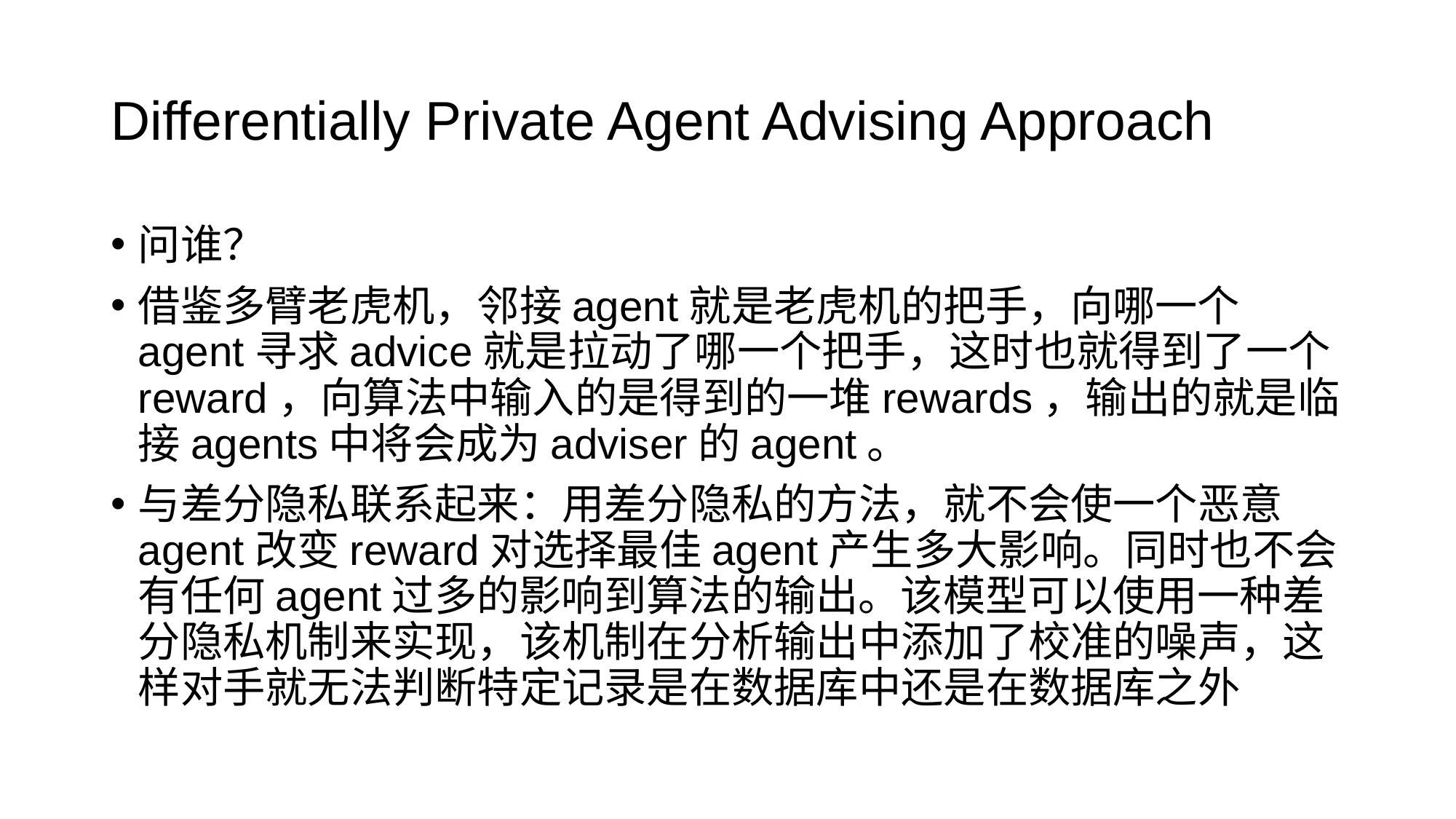

# Differentially Private Agent Advising Approach
问谁？
借鉴多臂老虎机，邻接agent就是老虎机的把手，向哪一个agent寻求advice就是拉动了哪一个把手，这时也就得到了一个reward，向算法中输入的是得到的一堆rewards，输出的就是临接agents中将会成为adviser的agent。
与差分隐私联系起来：用差分隐私的方法，就不会使一个恶意agent改变reward对选择最佳agent产生多大影响。同时也不会有任何agent过多的影响到算法的输出。该模型可以使用一种差分隐私机制来实现，该机制在分析输出中添加了校准的噪声，这样对手就无法判断特定记录是在数据库中还是在数据库之外